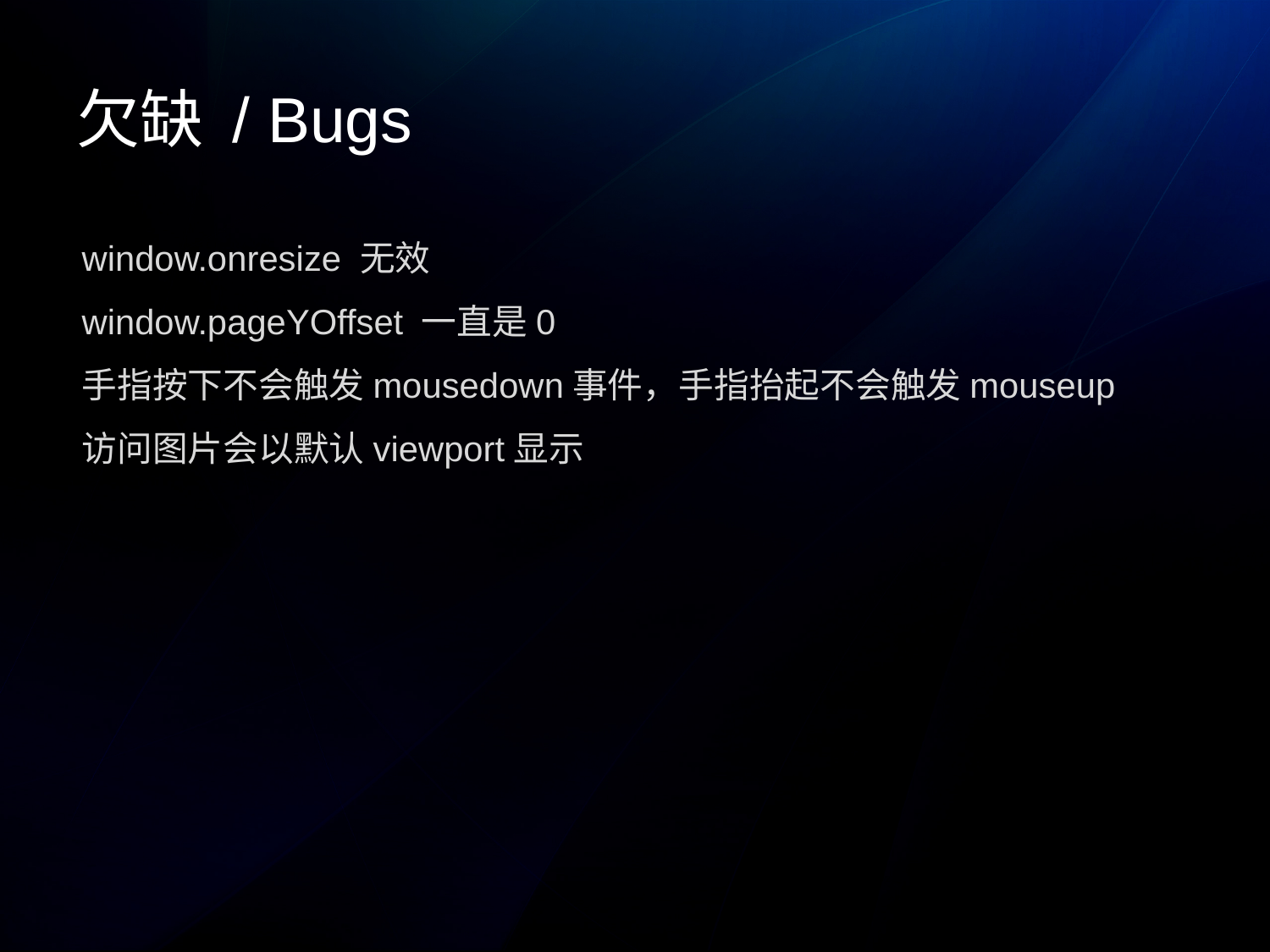

# 欠缺 / Bugs
window.onresize 无效
window.pageYOffset 一直是0
手指按下不会触发mousedown事件，手指抬起不会触发mouseup
访问图片会以默认viewport显示